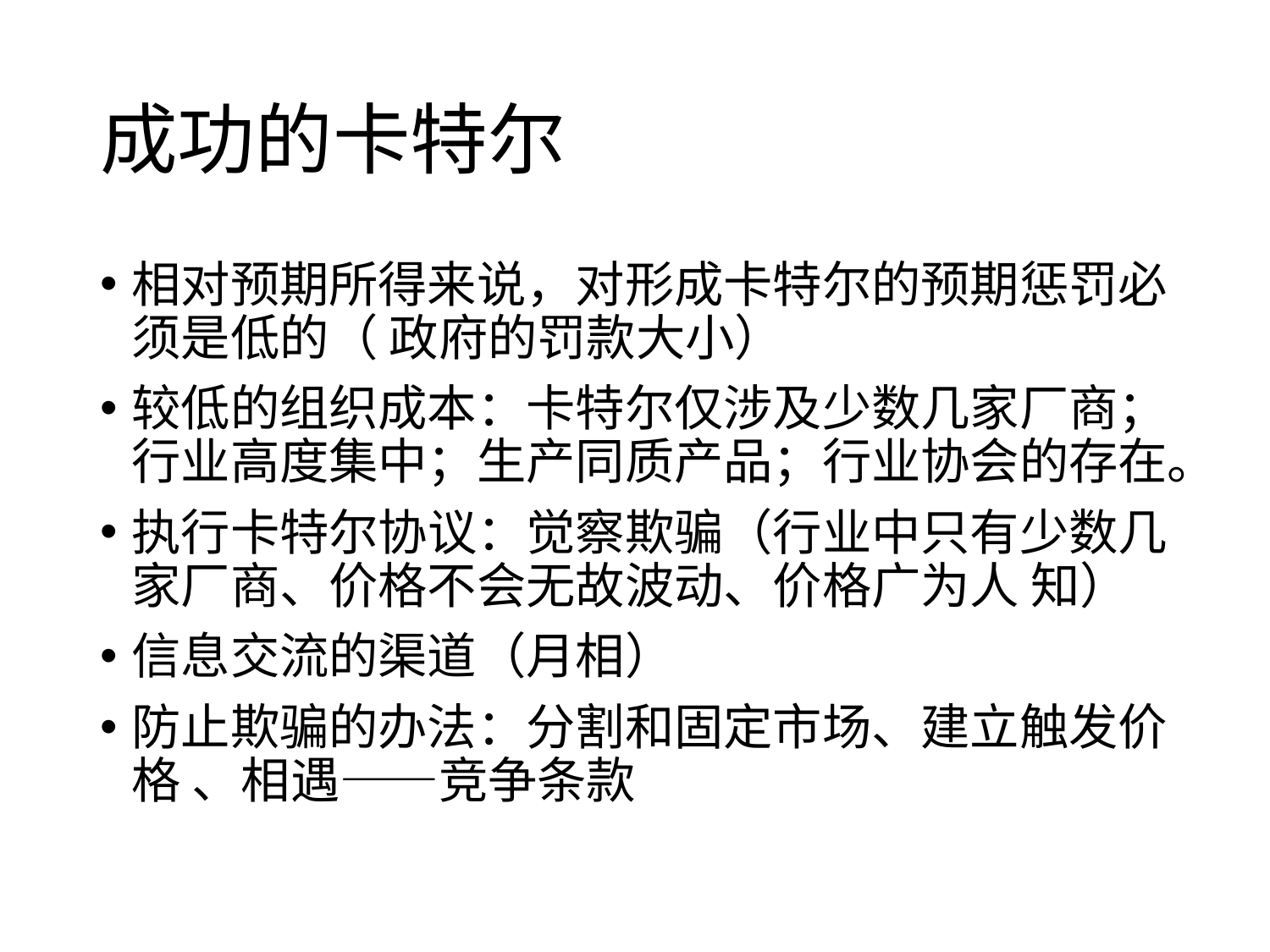

# 成功的卡特尔
相对预期所得来说，对形成卡特尔的预期惩罚必须是低的（ 政府的罚款大小）
较低的组织成本：卡特尔仅涉及少数几家厂商；行业高度集中；生产同质产品；行业协会的存在。
执行卡特尔协议：觉察欺骗（行业中只有少数几家厂商、价格不会无故波动、价格广为人 知）
信息交流的渠道（月相）
防止欺骗的办法：分割和固定市场、建立触发价格 、相遇——竞争条款